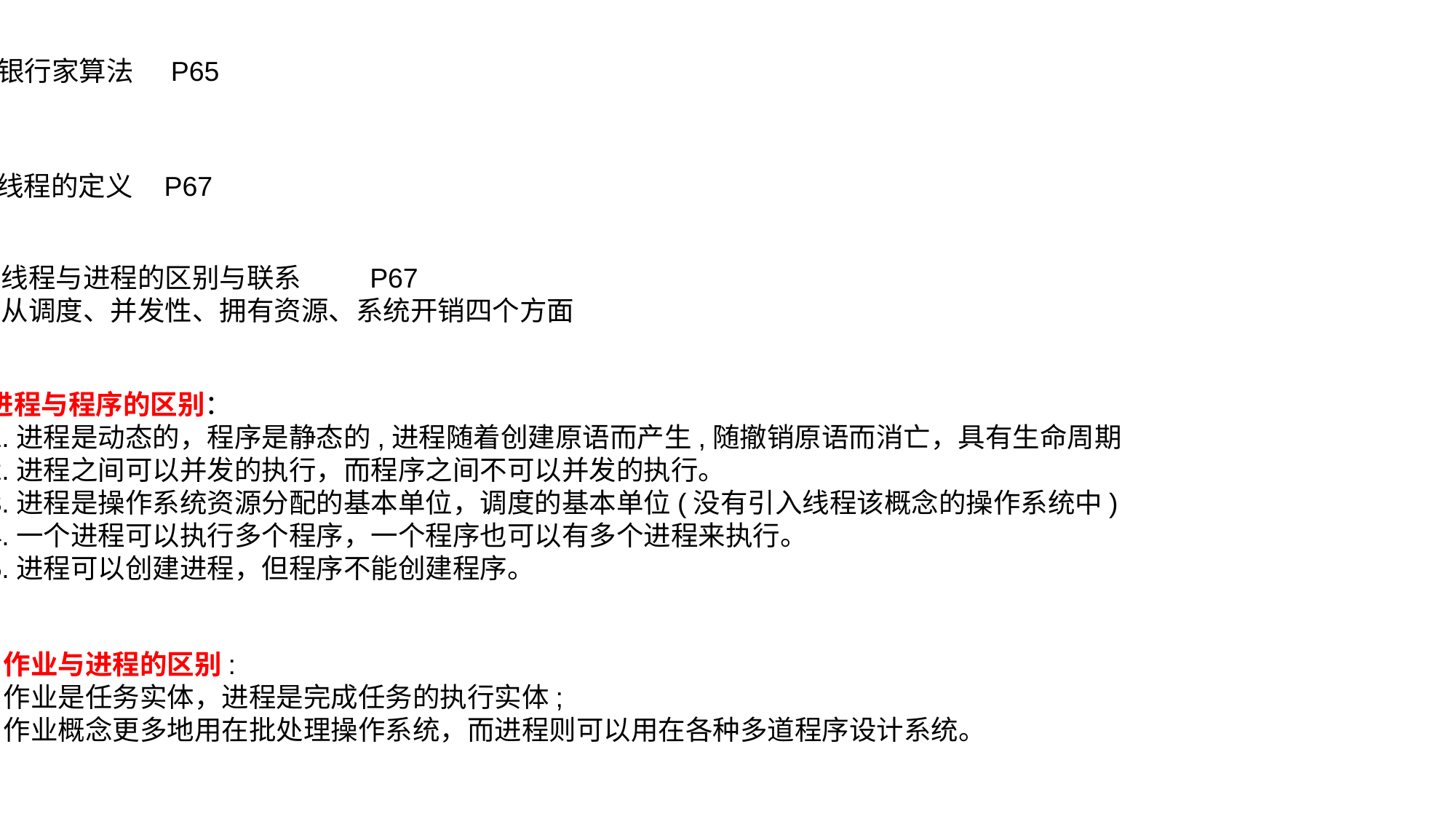

银行家算法     P65
线程的定义    P67
线程与进程的区别与联系          P67
从调度、并发性、拥有资源、系统开销四个方面
进程与程序的区别：
1.进程是动态的，程序是静态的,进程随着创建原语而产生,随撤销原语而消亡，具有生命周期
2.进程之间可以并发的执行，而程序之间不可以并发的执行。
3.进程是操作系统资源分配的基本单位，调度的基本单位(没有引入线程该概念的操作系统中)
4.一个进程可以执行多个程序，一个程序也可以有多个进程来执行。
5.进程可以创建进程，但程序不能创建程序。
作业与进程的区别:
作业是任务实体，进程是完成任务的执行实体;
作业概念更多地用在批处理操作系统，而进程则可以用在各种多道程序设计系统。